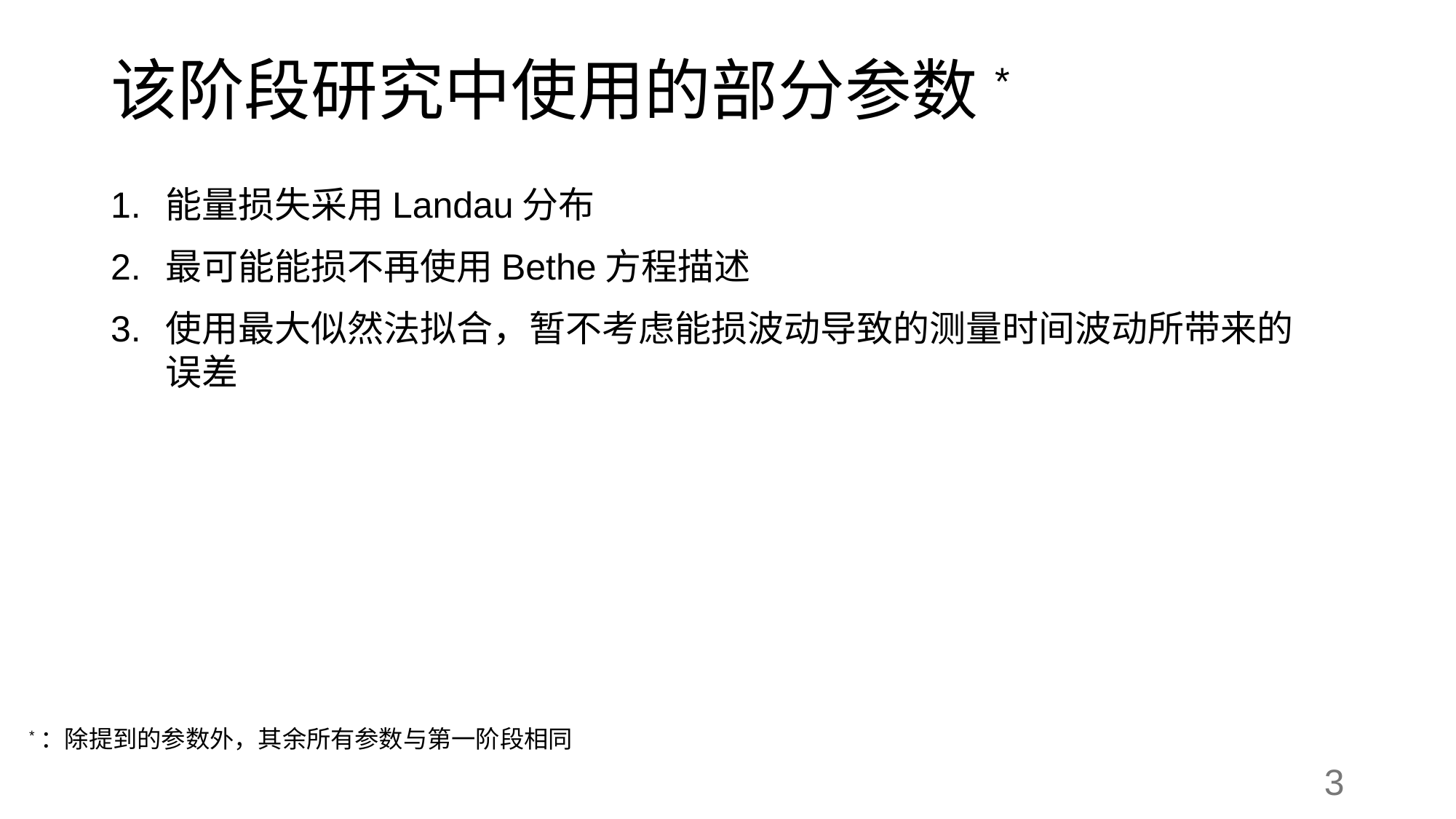

# 该阶段研究中使用的部分参数*
能量损失采用Landau分布
最可能能损不再使用Bethe方程描述
使用最大似然法拟合，暂不考虑能损波动导致的测量时间波动所带来的误差
*：除提到的参数外，其余所有参数与第一阶段相同
3